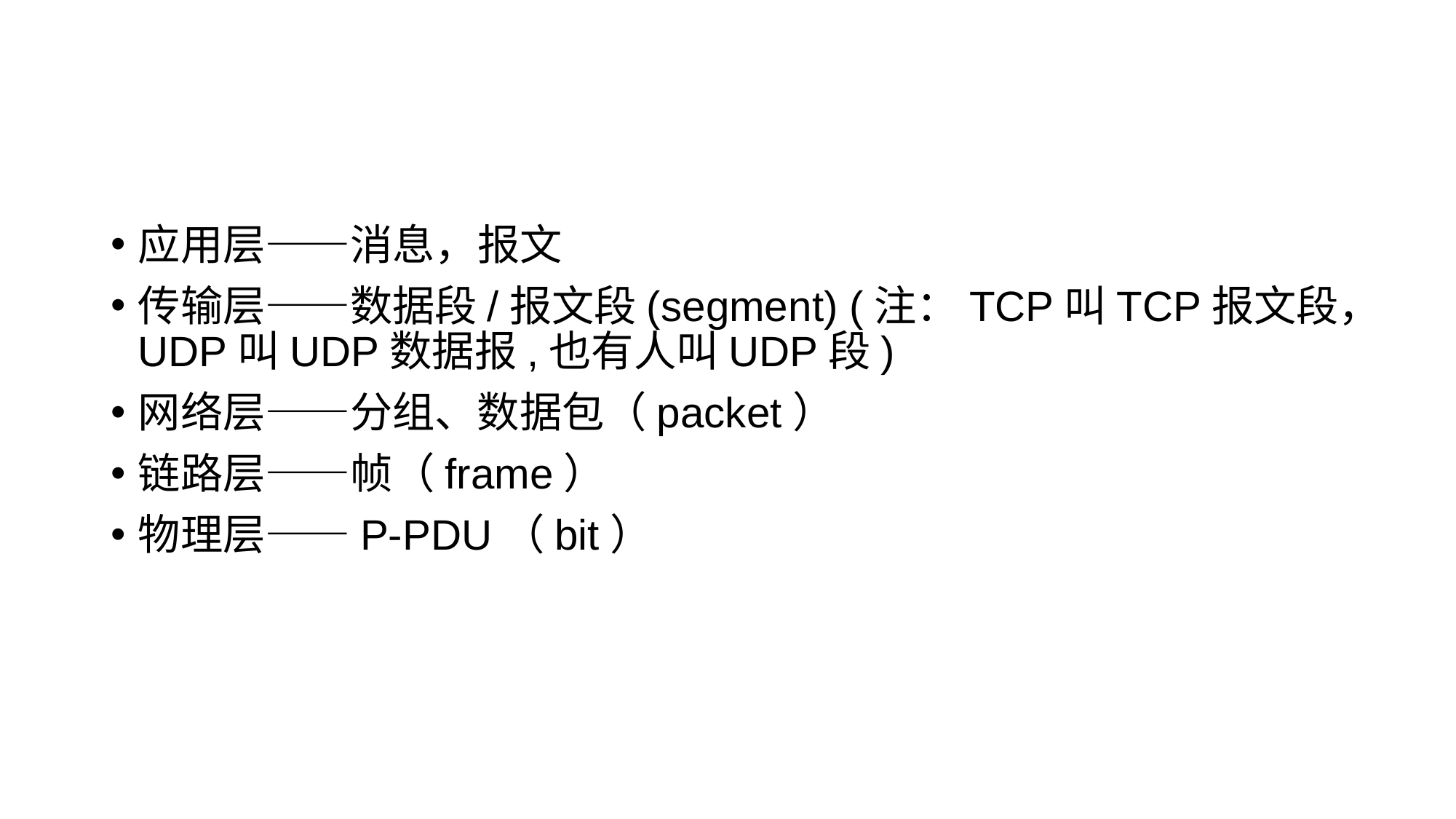

#
应用层——消息，报文
传输层——数据段/报文段(segment) (注：TCP叫TCP报文段，UDP叫UDP数据报,也有人叫UDP段)
网络层——分组、数据包（packet）
链路层——帧（frame）
物理层——P-PDU（bit）